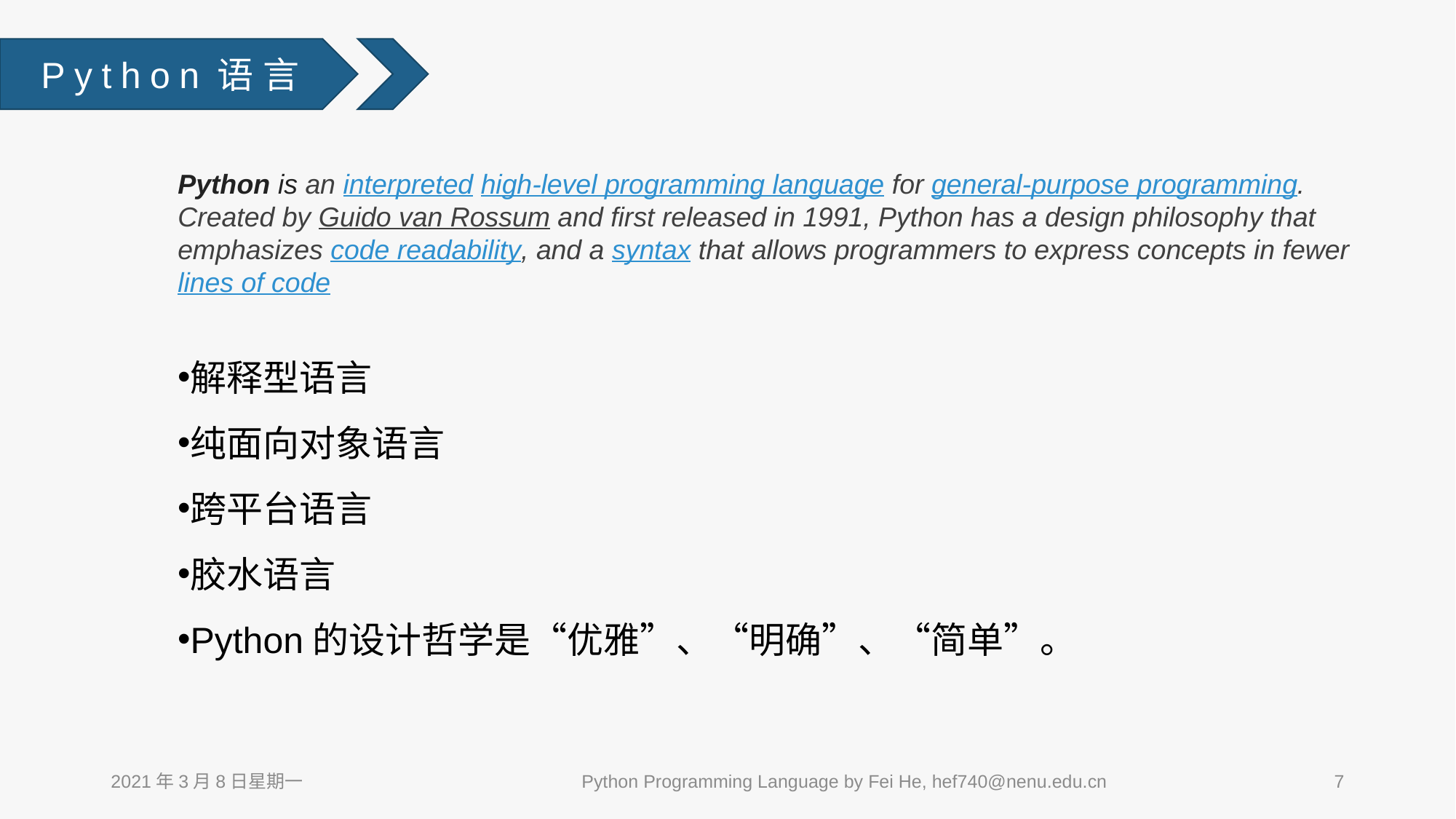

Python语言

Python is an interpreted high-level programming language for general-purpose programming. Created by Guido van Rossum and first released in 1991, Python has a design philosophy that emphasizes code readability, and a syntax that allows programmers to express concepts in fewer lines of code
解释型语言
纯面向对象语言
跨平台语言
胶水语言
Python的设计哲学是“优雅”、“明确”、“简单”。
2021年3月8日星期一
Python Programming Language by Fei He, hef740@nenu.edu.cn
7